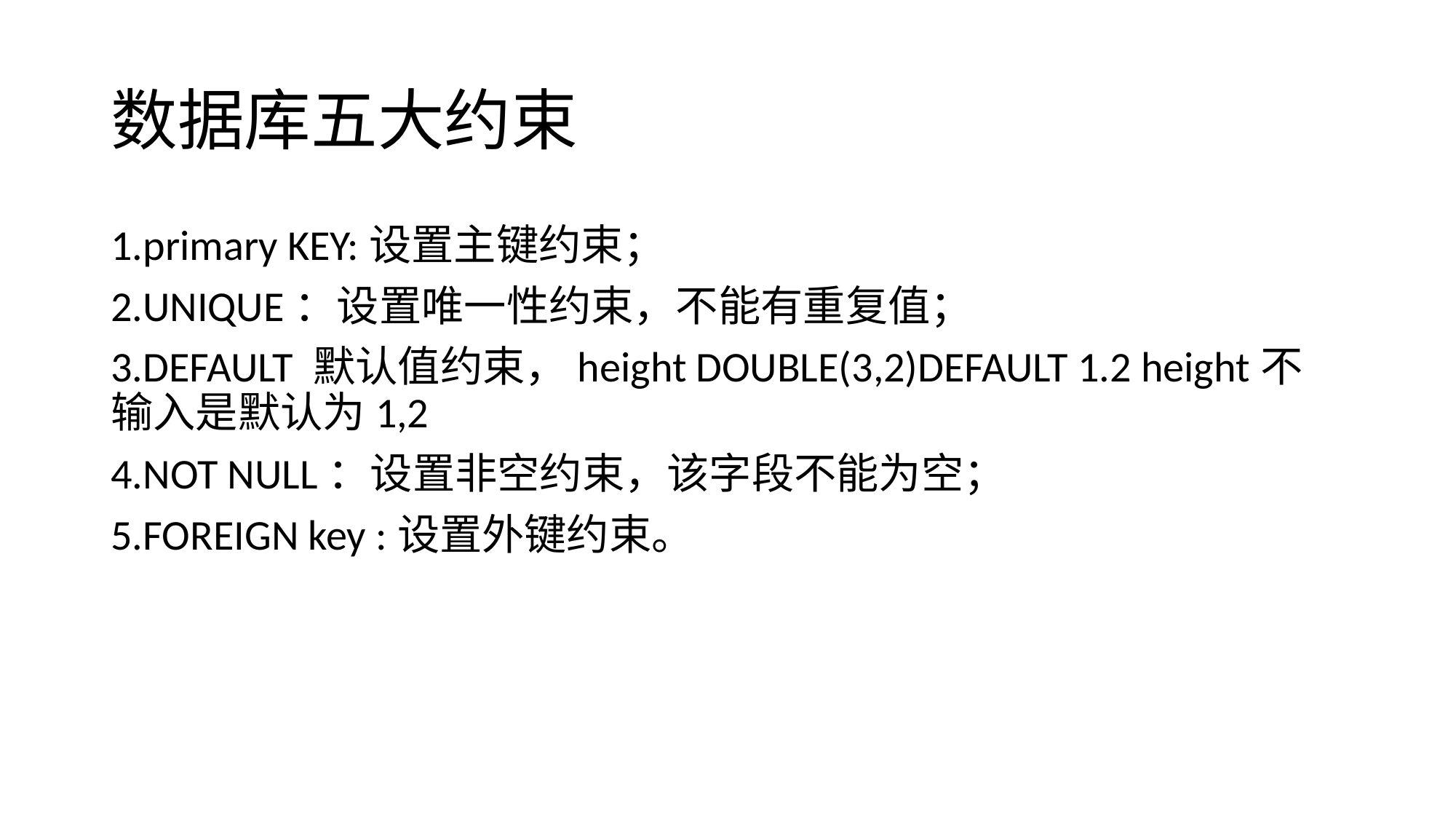

# 数据库五大约束
1.primary KEY:设置主键约束；
2.UNIQUE：设置唯一性约束，不能有重复值；
3.DEFAULT 默认值约束，height DOUBLE(3,2)DEFAULT 1.2 height不输入是默认为1,2
4.NOT NULL：设置非空约束，该字段不能为空；
5.FOREIGN key :设置外键约束。